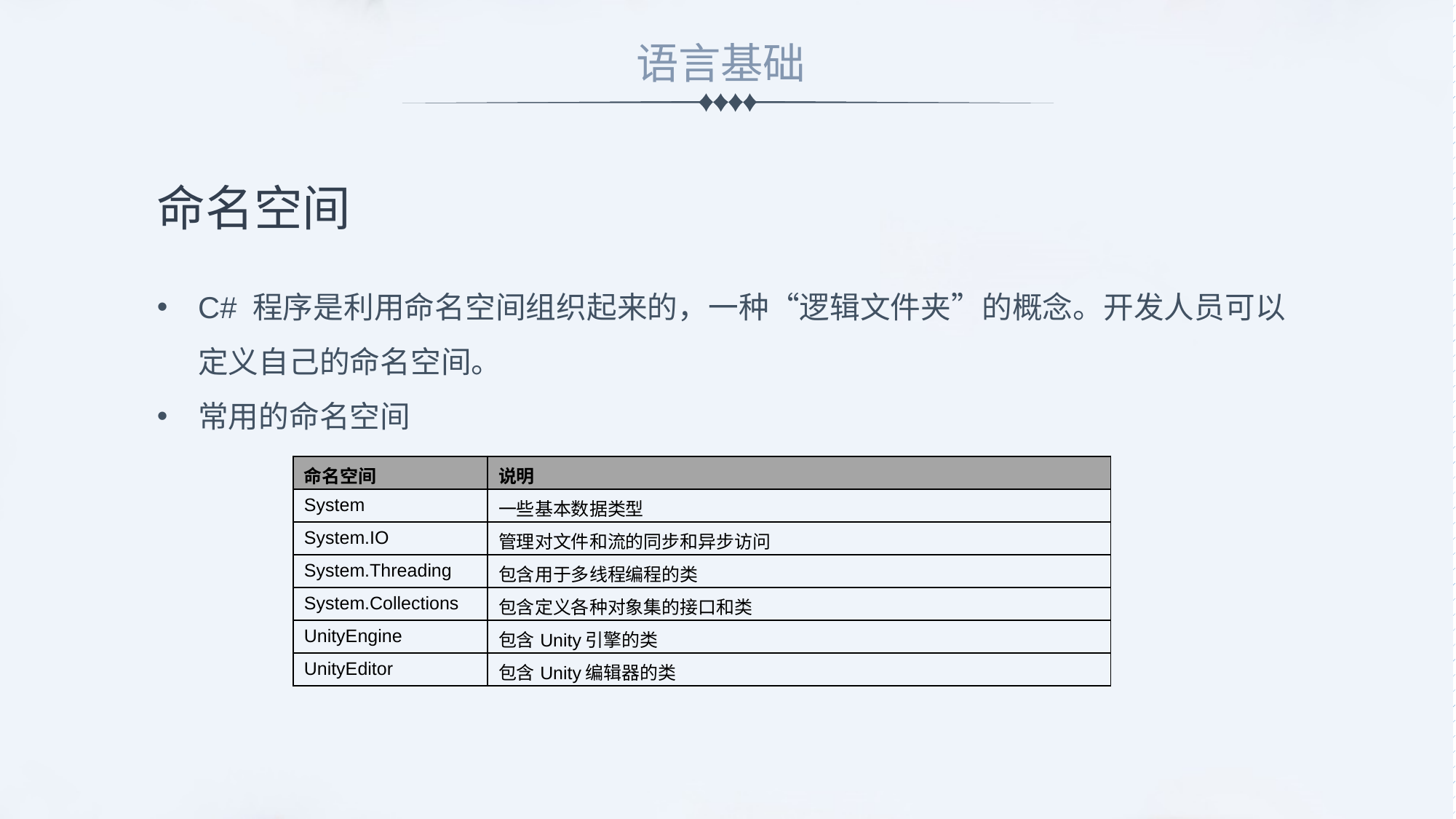

命名空间
C# 程序是利用命名空间组织起来的，一种“逻辑文件夹”的概念。开发人员可以定义自己的命名空间。
常用的命名空间
| 命名空间 | 说明 |
| --- | --- |
| System | 一些基本数据类型 |
| System.IO | 管理对文件和流的同步和异步访问 |
| System.Threading | 包含用于多线程编程的类 |
| System.Collections | 包含定义各种对象集的接口和类 |
| UnityEngine | 包含Unity引擎的类 |
| UnityEditor | 包含Unity编辑器的类 |